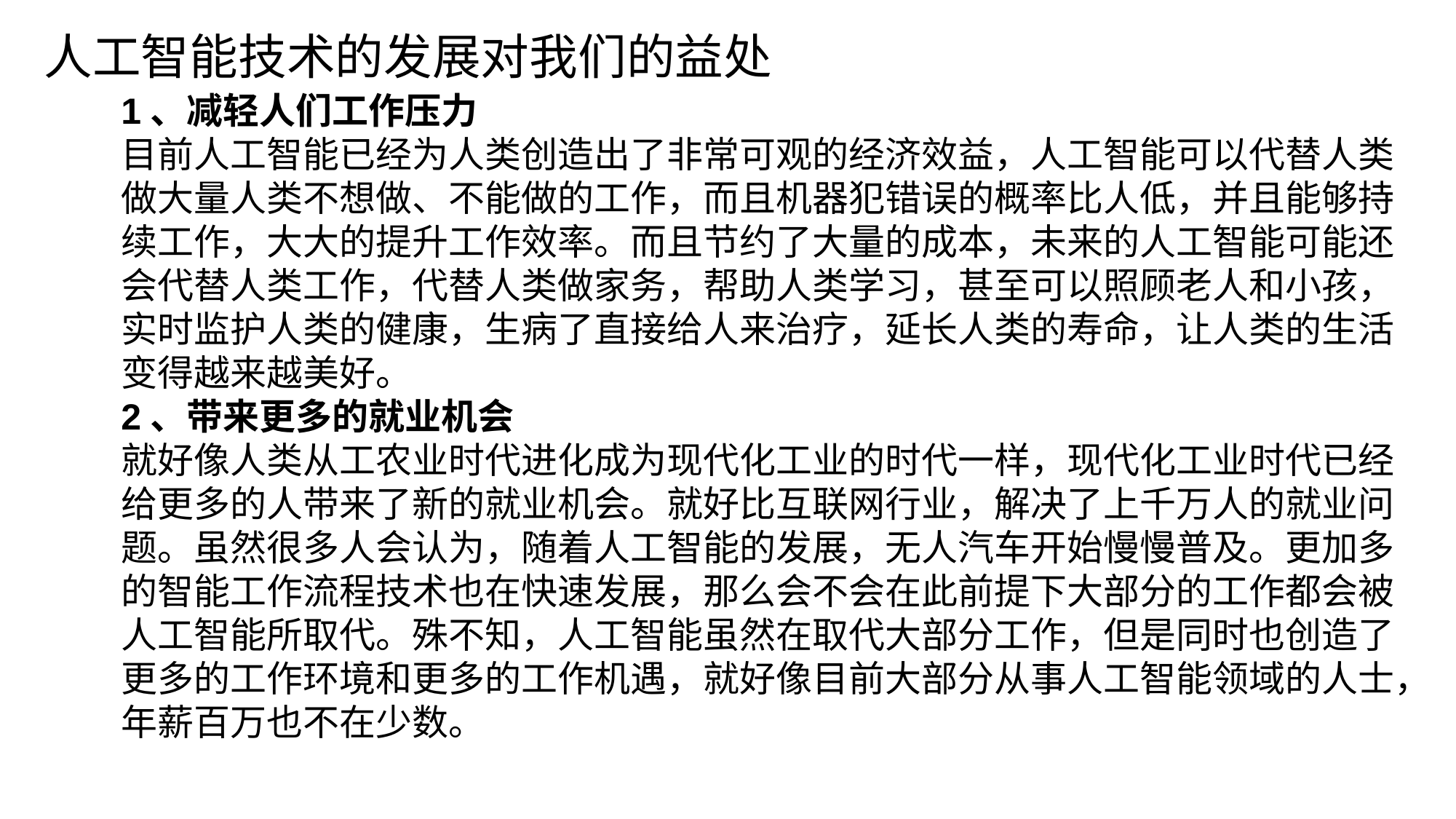

人工智能技术的发展对我们的益处
1、减轻人们工作压力
目前人工智能已经为人类创造出了非常可观的经济效益，人工智能可以代替人类做大量人类不想做、不能做的工作，而且机器犯错误的概率比人低，并且能够持续工作，大大的提升工作效率。而且节约了大量的成本，未来的人工智能可能还会代替人类工作，代替人类做家务，帮助人类学习，甚至可以照顾老人和小孩，实时监护人类的健康，生病了直接给人来治疗，延长人类的寿命，让人类的生活变得越来越美好。
2、带来更多的就业机会
就好像人类从工农业时代进化成为现代化工业的时代一样，现代化工业时代已经给更多的人带来了新的就业机会。就好比互联网行业，解决了上千万人的就业问题。虽然很多人会认为，随着人工智能的发展，无人汽车开始慢慢普及。更加多的智能工作流程技术也在快速发展，那么会不会在此前提下大部分的工作都会被人工智能所取代。殊不知，人工智能虽然在取代大部分工作，但是同时也创造了更多的工作环境和更多的工作机遇，就好像目前大部分从事人工智能领域的人士，年薪百万也不在少数。